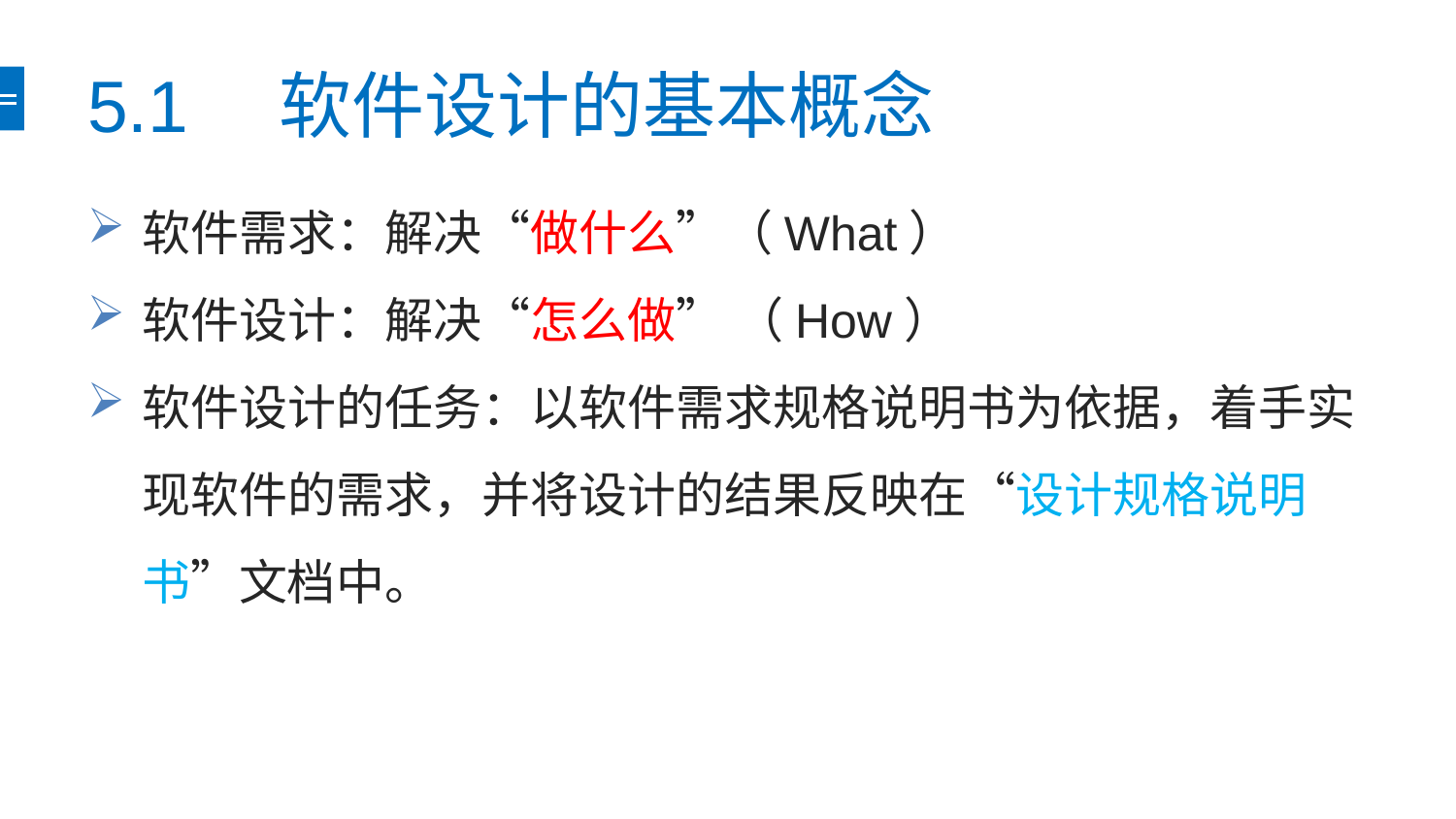

# 5.1　软件设计的基本概念
软件需求：解决“做什么”（What）
软件设计：解决“怎么做” （How）
软件设计的任务：以软件需求规格说明书为依据，着手实现软件的需求，并将设计的结果反映在“设计规格说明书”文档中。